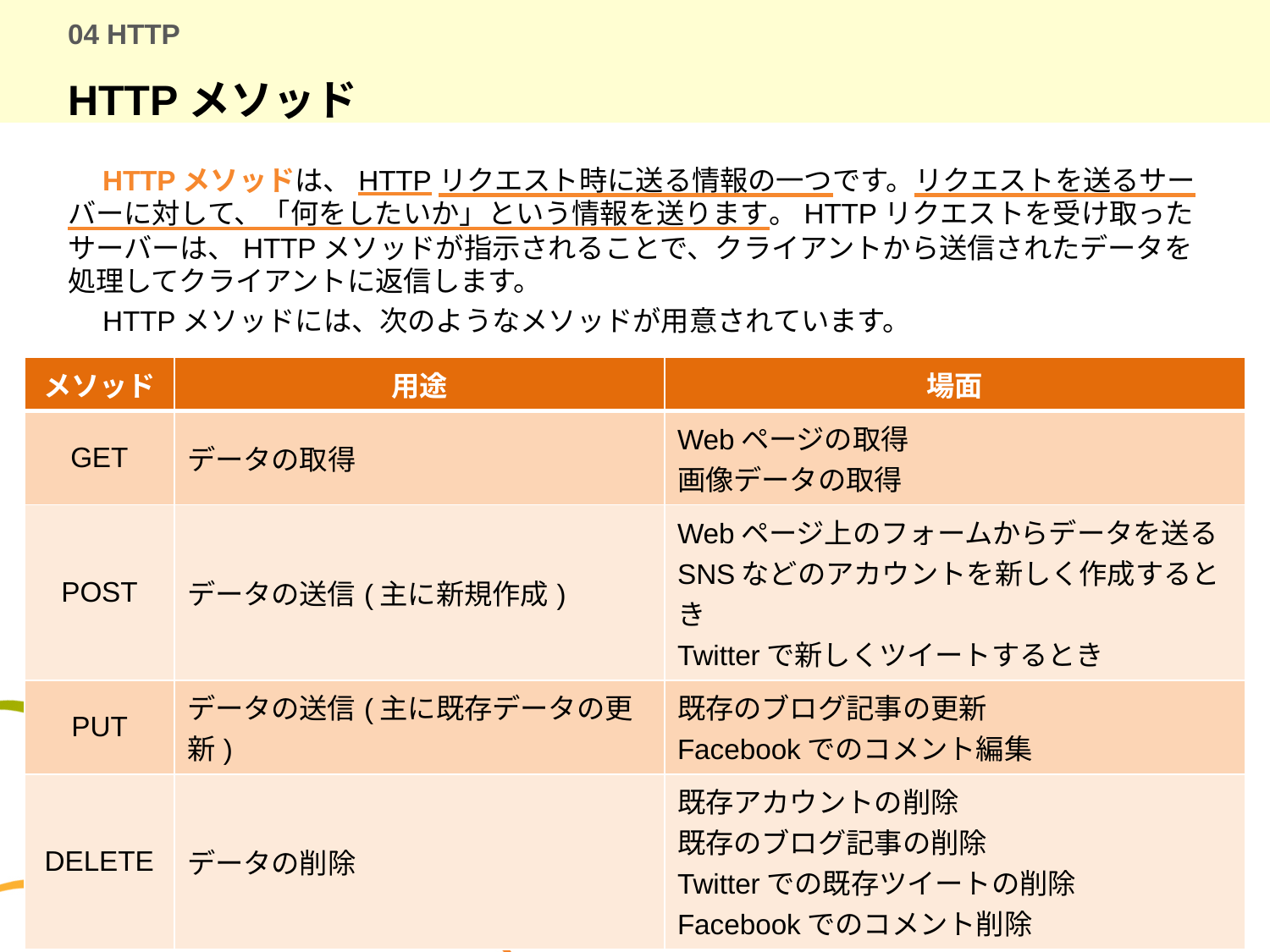

# 04 HTTP
HTTPメソッド
　HTTPメソッドは、HTTPリクエスト時に送る情報の一つです。リクエストを送るサーバーに対して、「何をしたいか」という情報を送ります。HTTPリクエストを受け取ったサーバーは、HTTPメソッドが指示されることで、クライアントから送信されたデータを処理してクライアントに返信します。
　HTTPメソッドには、次のようなメソッドが用意されています。
| メソッド | 用途 | 場面 |
| --- | --- | --- |
| GET | データの取得 | Webページの取得 画像データの取得 |
| POST | データの送信(主に新規作成) | Webページ上のフォームからデータを送る SNSなどのアカウントを新しく作成するとき Twitterで新しくツイートするとき |
| PUT | データの送信(主に既存データの更新) | 既存のブログ記事の更新 Facebookでのコメント編集 |
| DELETE | データの削除 | 既存アカウントの削除 既存のブログ記事の削除 Twitterでの既存ツイートの削除 Facebookでのコメント削除 |